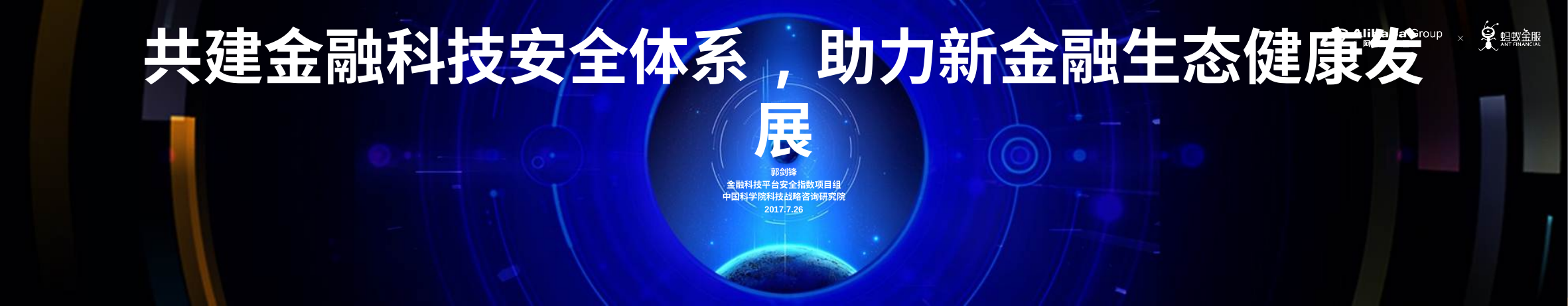

# 共建金融科技安全体系,助力新金融生态健康发展
郭剑锋
金融科技平台安全指数项目组
中国科学院科技战略咨询研究院
2017.7.26